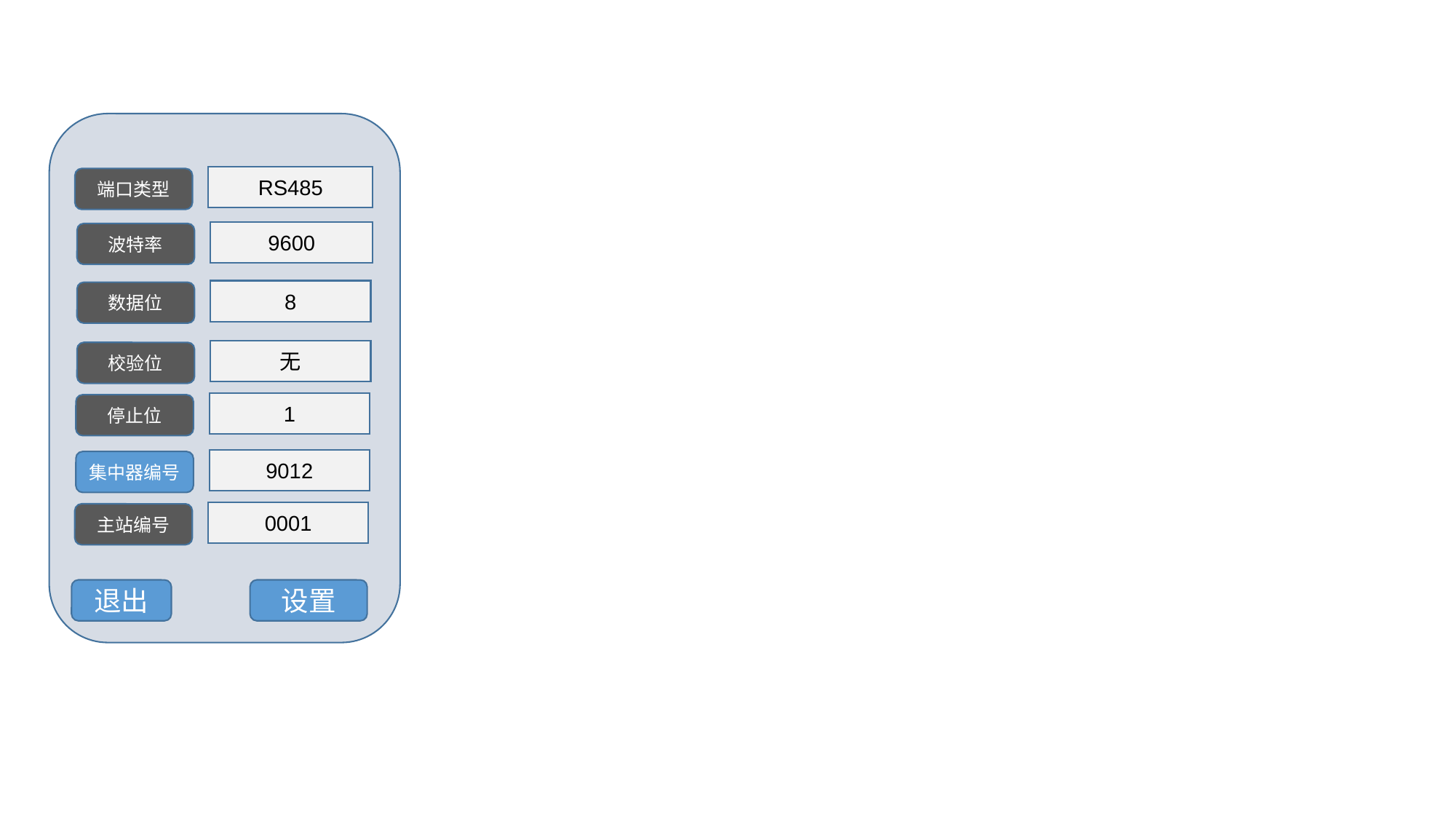

RS485
端口类型
9600
波特率
8
数据位
无
校验位
1
停止位
9012
集中器编号
0001
主站编号
退出
设置